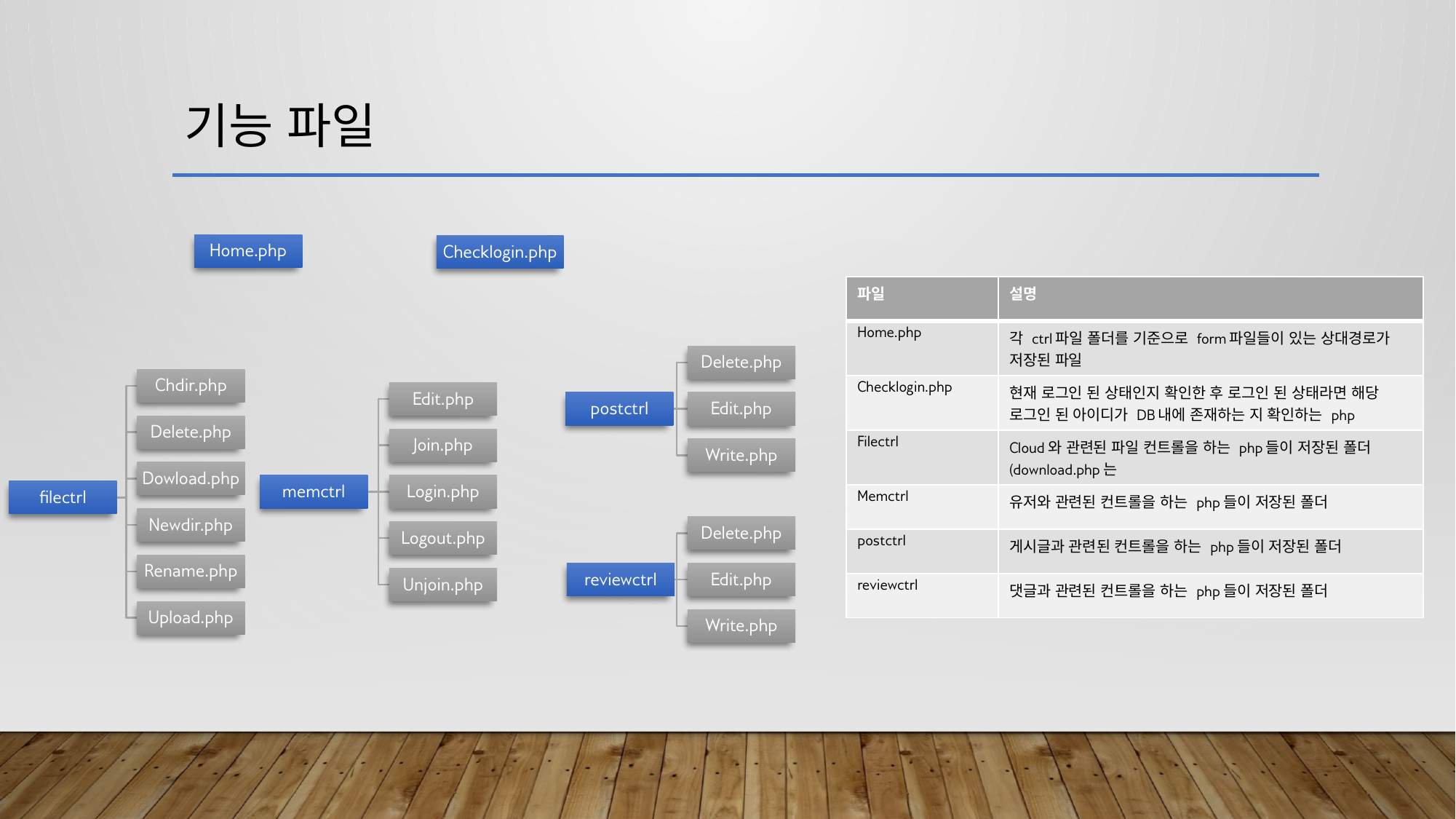

Home.php
Checklogin.php
filectrl
Chdir.php
Delete.php
Dowload.php
Newdir.php
Rename.php
Upload.php
memctrl
Edit.php
Join.php
Login.php
Logout.php
Unjoin.php
postctrl
Delete.php
Edit.php
Write.php
reviewctrl
Delete.php
Edit.php
Write.php
# 기능 파일
| 파일 | 설명 |
| --- | --- |
| Home.php | 각 ctrl파일 폴더를 기준으로 form파일들이 있는 상대경로가 저장된 파일 |
| Checklogin.php | 현재 로그인 된 상태인지 확인한 후 로그인 된 상태라면 해당 로그인 된 아이디가 DB내에 존재하는 지 확인하는 php |
| Filectrl | Cloud와 관련된 파일 컨트롤을 하는 php들이 저장된 폴더(download.php는 |
| Memctrl | 유저와 관련된 컨트롤을 하는 php들이 저장된 폴더 |
| postctrl | 게시글과 관련된 컨트롤을 하는 php들이 저장된 폴더 |
| reviewctrl | 댓글과 관련된 컨트롤을 하는 php들이 저장된 폴더 |